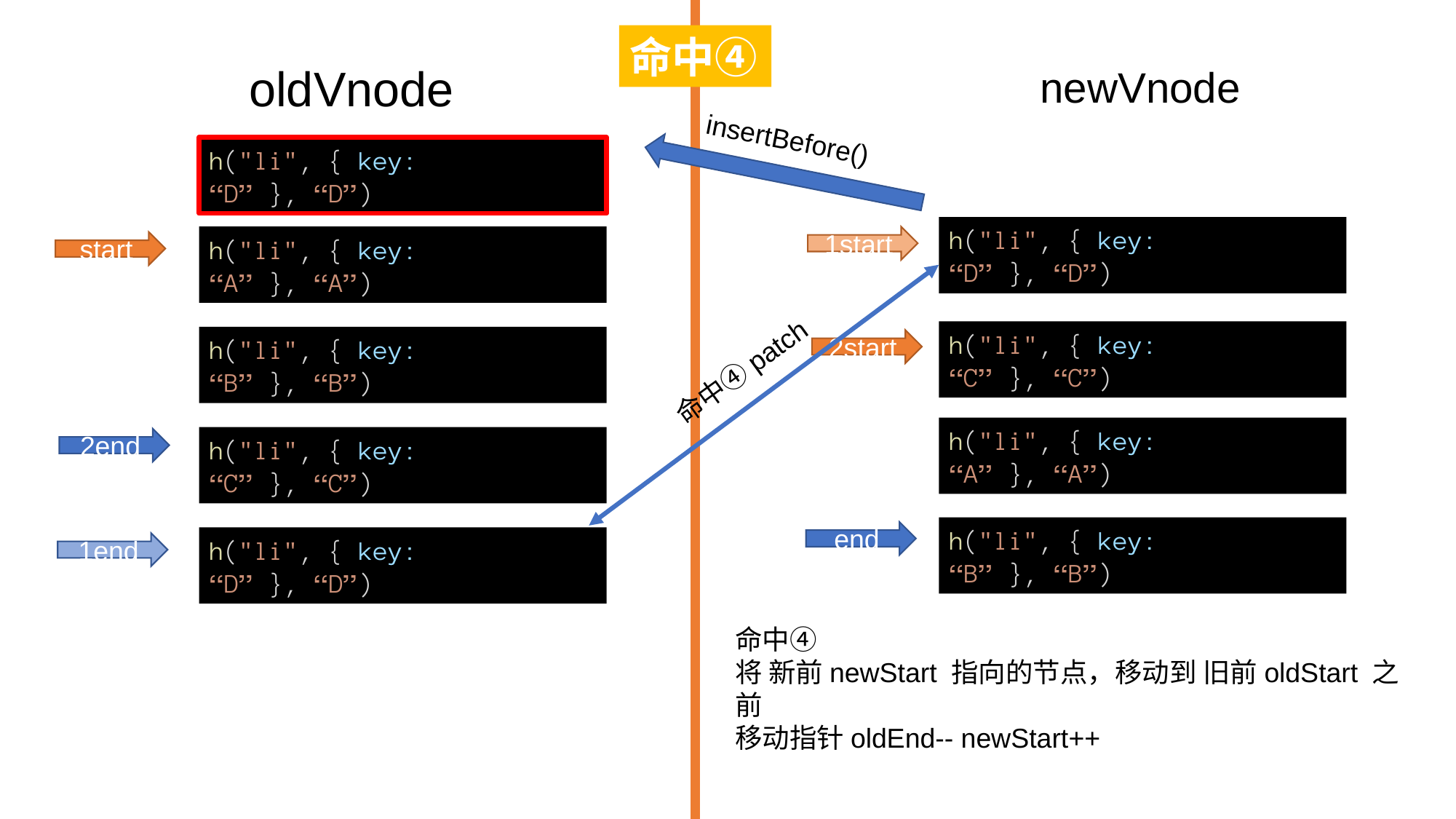

命中④
oldVnode
newVnode
insertBefore()
h("li", { key: “D” }, “D”)

h("li", { key: “D” }, “D”)
h("li", { key: “A” }, “A”)
1start
start
h("li", { key: “C” }, “C”)
h("li", { key: “B” }, “B”)
2start
命中④patch
h("li", { key: “A” }, “A”)
h("li", { key: “C” }, “C”)
2end
h("li", { key: “B” }, “B”)
end
h("li", { key: “D” }, “D”)
1end
命中④
将 新前newStart 指向的节点，移动到 旧前oldStart 之前
移动指针oldEnd-- newStart++